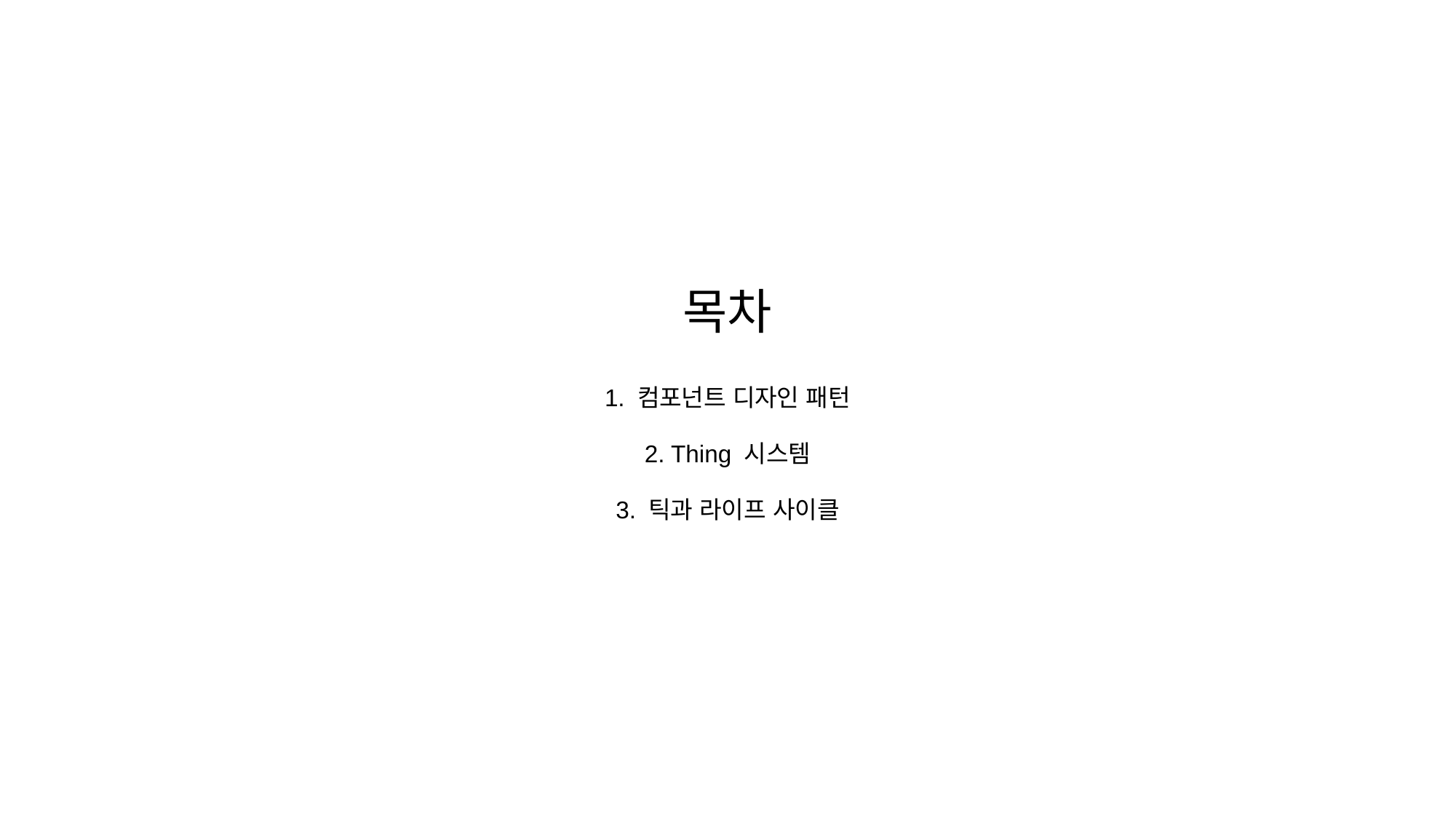

목차
1. 컴포넌트 디자인 패턴
2. Thing 시스템
3. 틱과 라이프 사이클